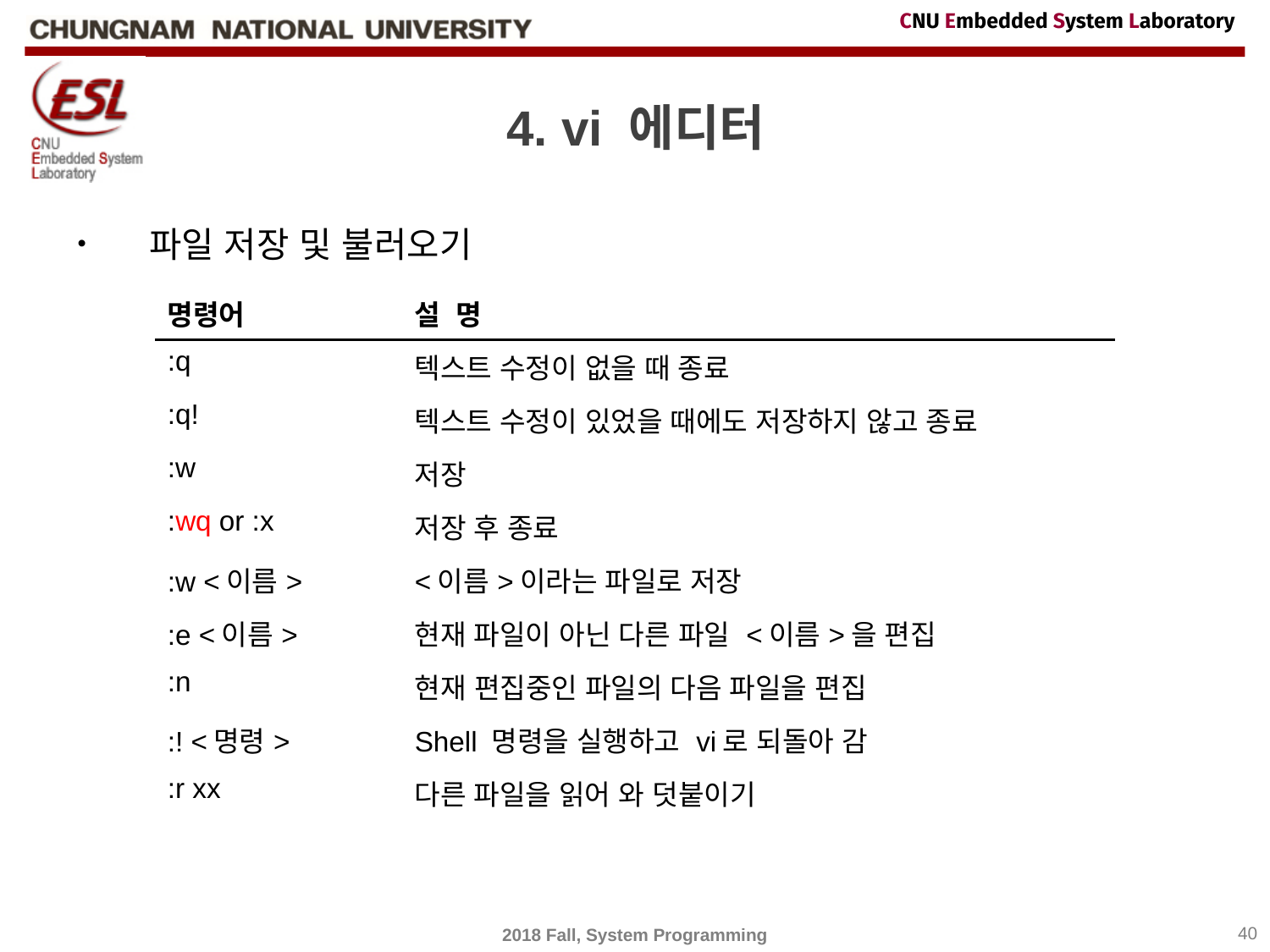

# 4. vi 에디터
파일 저장 및 불러오기

| 명령어 | 설 명 |
| --- | --- |
| :q | 텍스트 수정이 없을 때 종료 |
| :q! | 텍스트 수정이 있었을 때에도 저장하지 않고 종료 |
| :w | 저장 |
| :wq or :x | 저장 후 종료 |
| :w <이름> | <이름>이라는 파일로 저장 |
| :e <이름> | 현재 파일이 아닌 다른 파일 <이름>을 편집 |
| :n | 현재 편집중인 파일의 다음 파일을 편집 |
| :! <명령> | Shell 명령을 실행하고 vi로 되돌아 감 |
| :r xx | 다른 파일을 읽어 와 덧붙이기 |
2018 Fall, System Programming
40